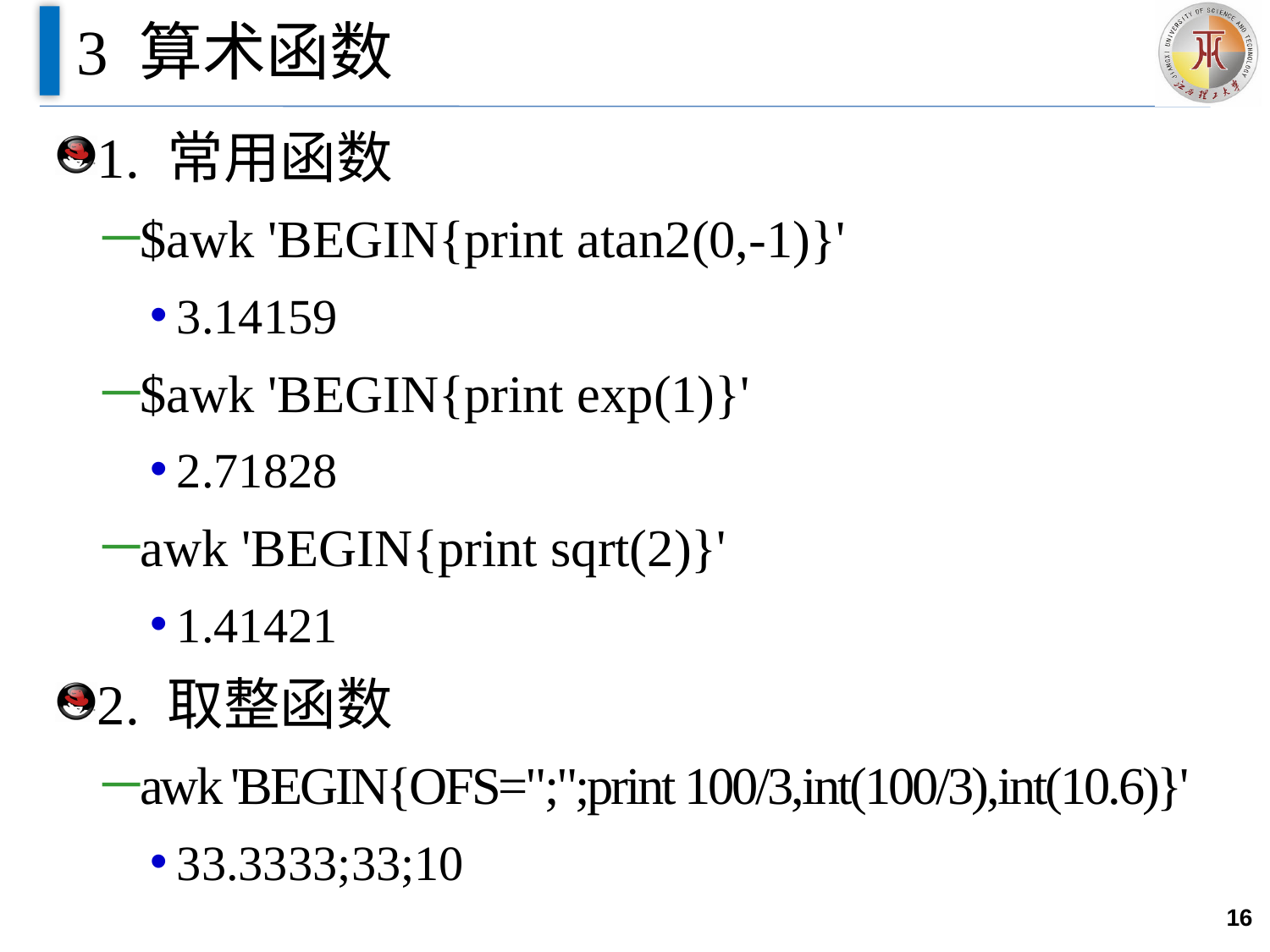

# 3 算术函数
1. 常用函数
$awk 'BEGIN{print atan2(0,-1)}'
3.14159
$awk 'BEGIN{print exp(1)}'
2.71828
awk 'BEGIN{print sqrt(2)}'
1.41421
2. 取整函数
awk 'BEGIN{OFS=";";print 100/3,int(100/3),int(10.6)}'
33.3333;33;10
16